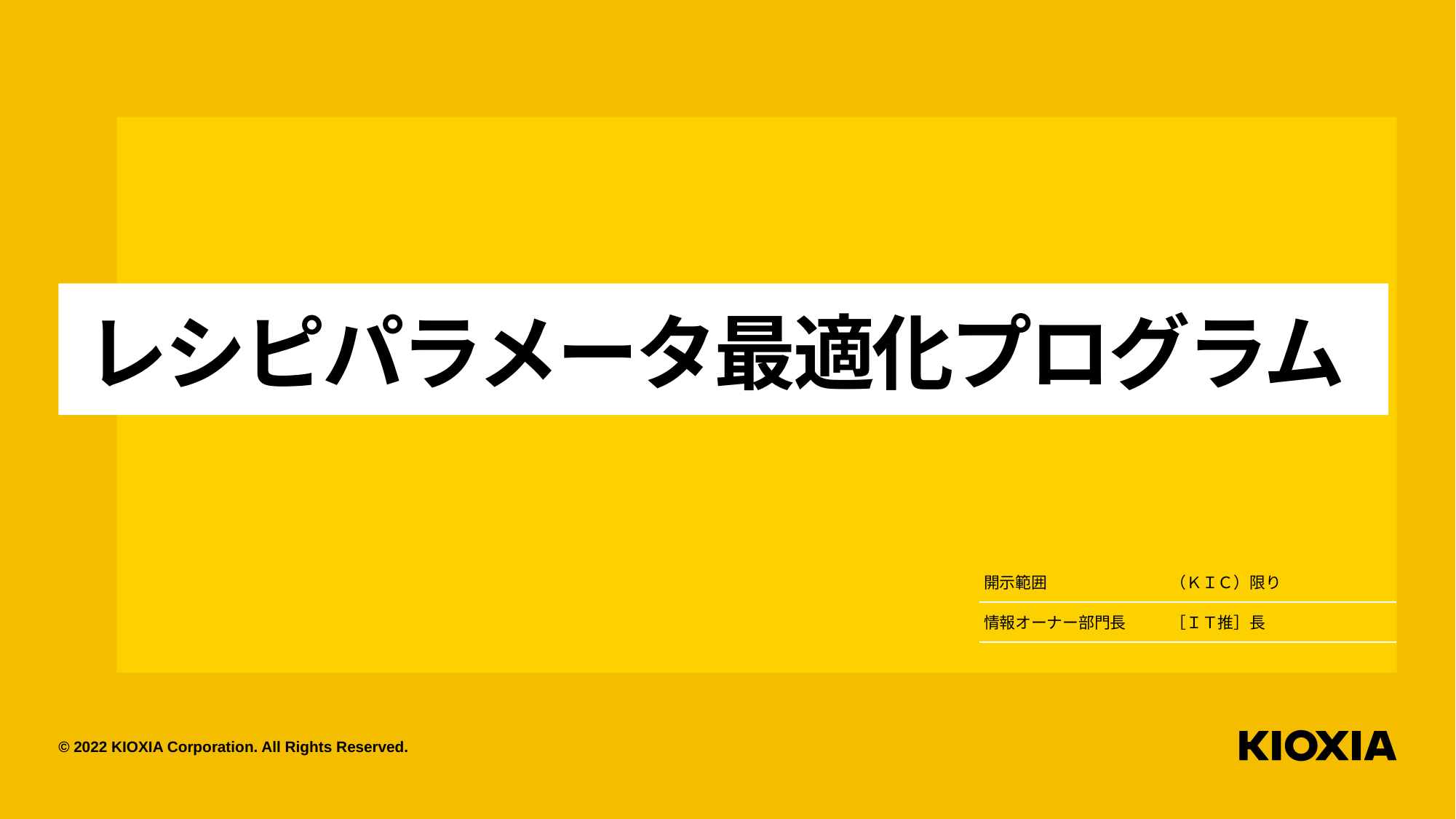

# レシピパラメータ最適化プログラム

| 開示範囲 | （ＫＩＣ）限り |
| --- | --- |
| 情報オーナー部門長 | ［ＩＴ推］長 |